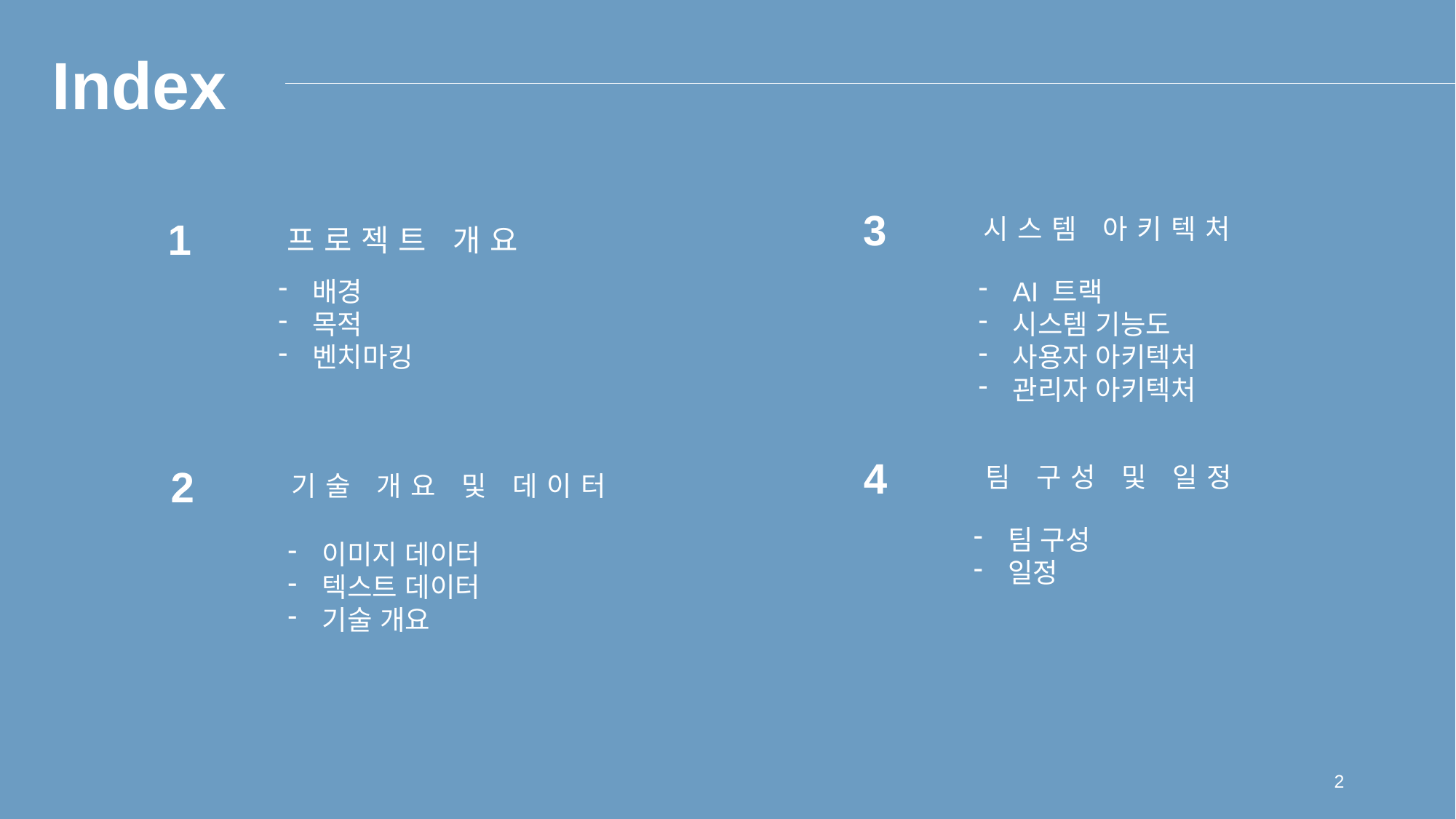

Index
3
1
시스템 아키텍처
프로젝트 개요
배경
목적
벤치마킹
AI 트랙
시스템 기능도
사용자 아키텍처
관리자 아키텍처
4
2
팀 구성 및 일정
기술 개요 및 데이터
팀 구성
일정
이미지 데이터
텍스트 데이터
기술 개요
2